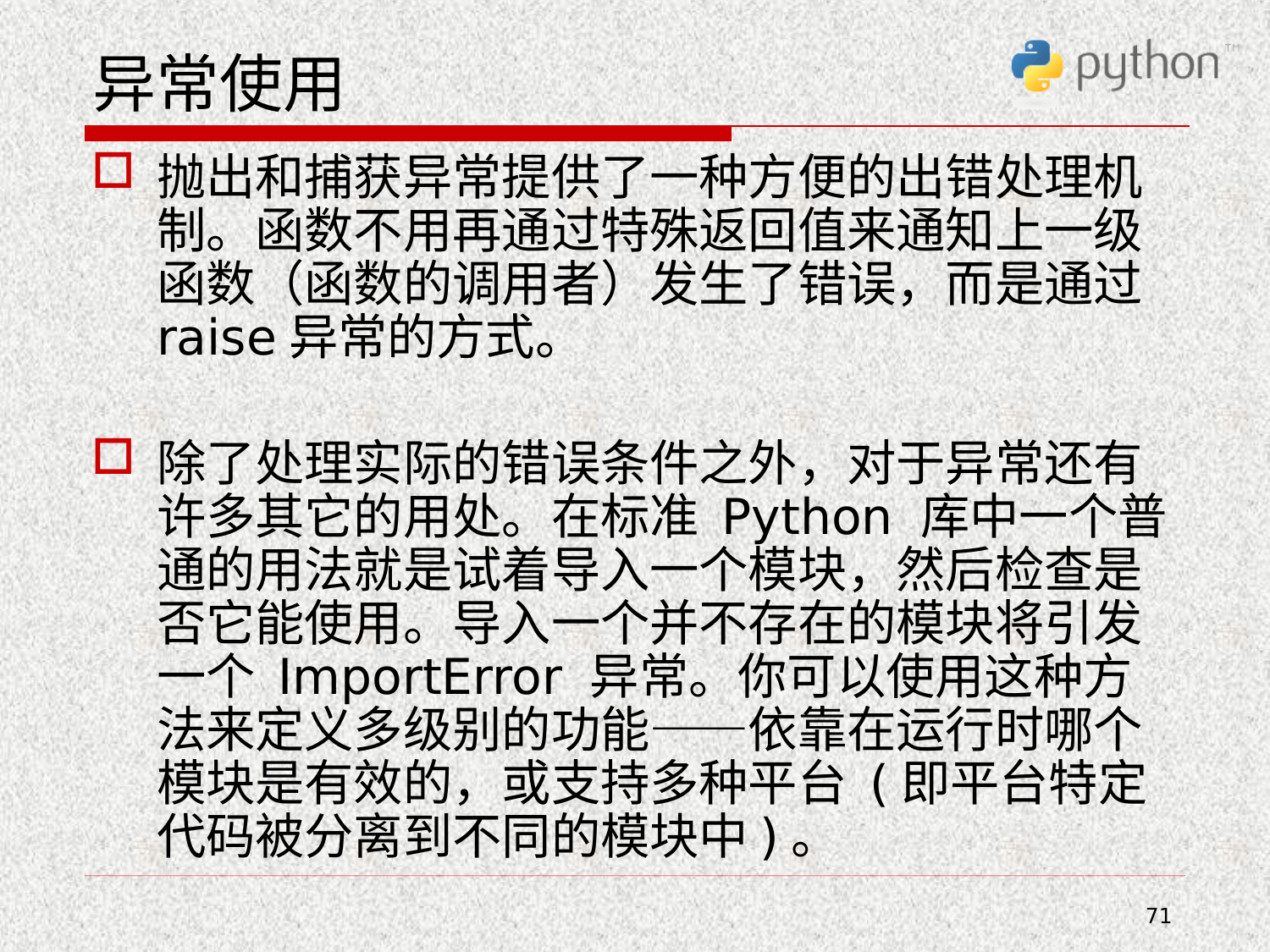

# 异常使用
抛出和捕获异常提供了一种方便的出错处理机制。函数不用再通过特殊返回值来通知上一级函数（函数的调用者）发生了错误，而是通过raise异常的方式。

除了处理实际的错误条件之外，对于异常还有许多其它的用处。在标准 Python 库中一个普通的用法就是试着导入一个模块，然后检查是否它能使用。导入一个并不存在的模块将引发一个 ImportError 异常。你可以使用这种方法来定义多级别的功能――依靠在运行时哪个模块是有效的，或支持多种平台 (即平台特定代码被分离到不同的模块中)。
71